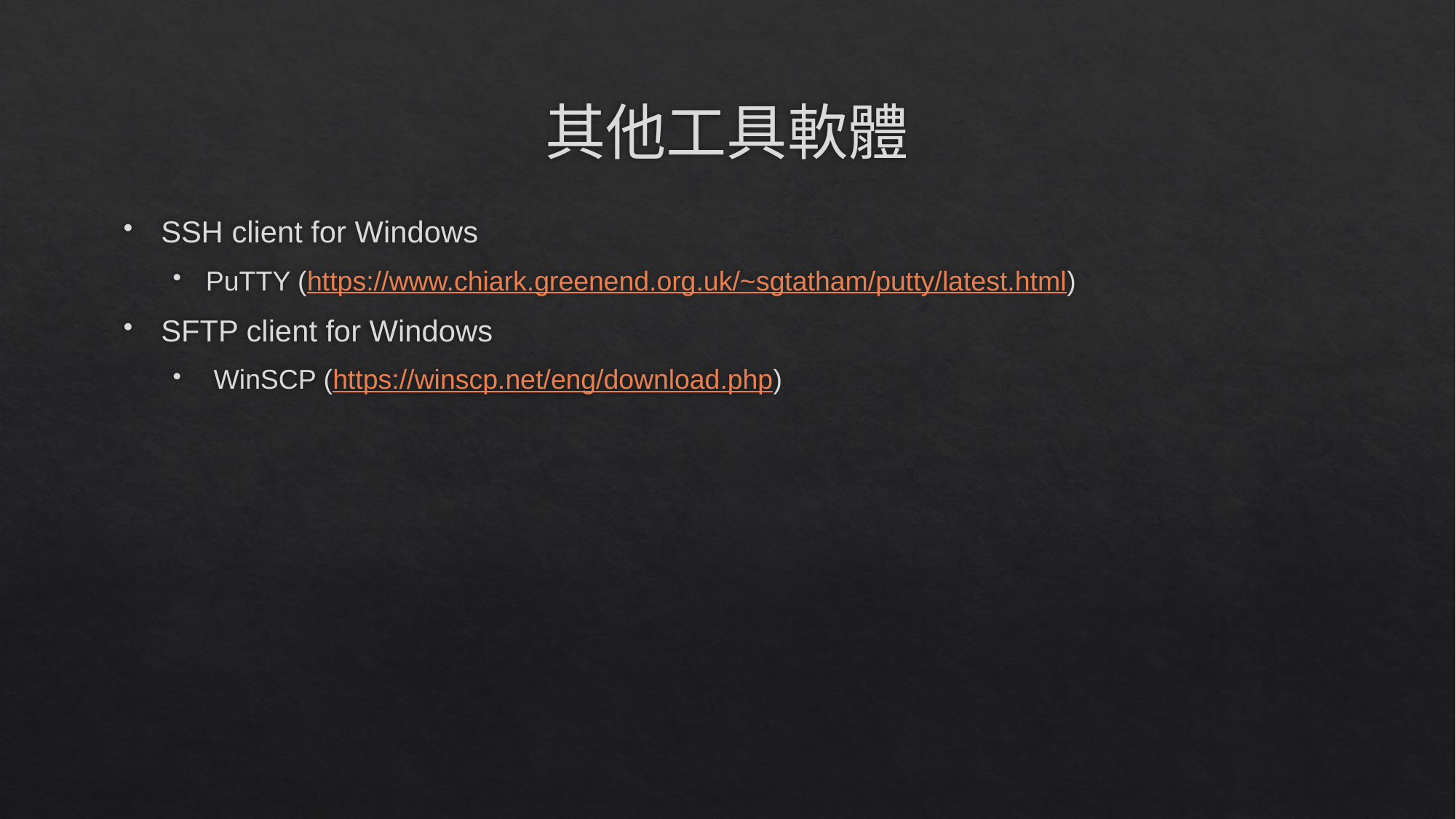

# 其他工具軟體
SSH client for Windows
PuTTY (https://www.chiark.greenend.org.uk/~sgtatham/putty/latest.html)
SFTP client for Windows
 WinSCP (https://winscp.net/eng/download.php)